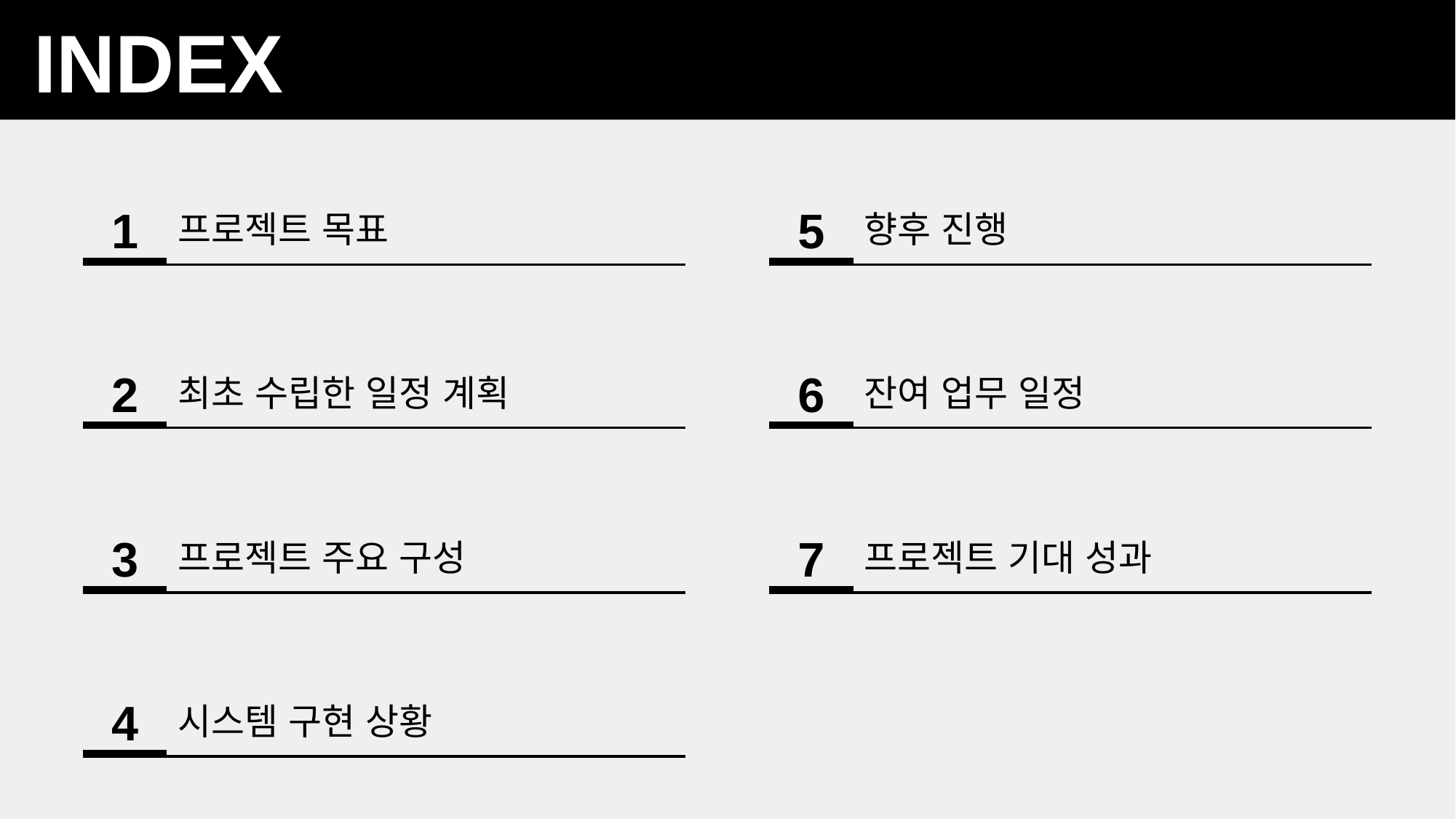

INDEX
1
5
프로젝트 목표
향후 진행
2
6
최초 수립한 일정 계획
잔여 업무 일정
3
7
프로젝트 주요 구성
프로젝트 기대 성과
4
시스템 구현 상황